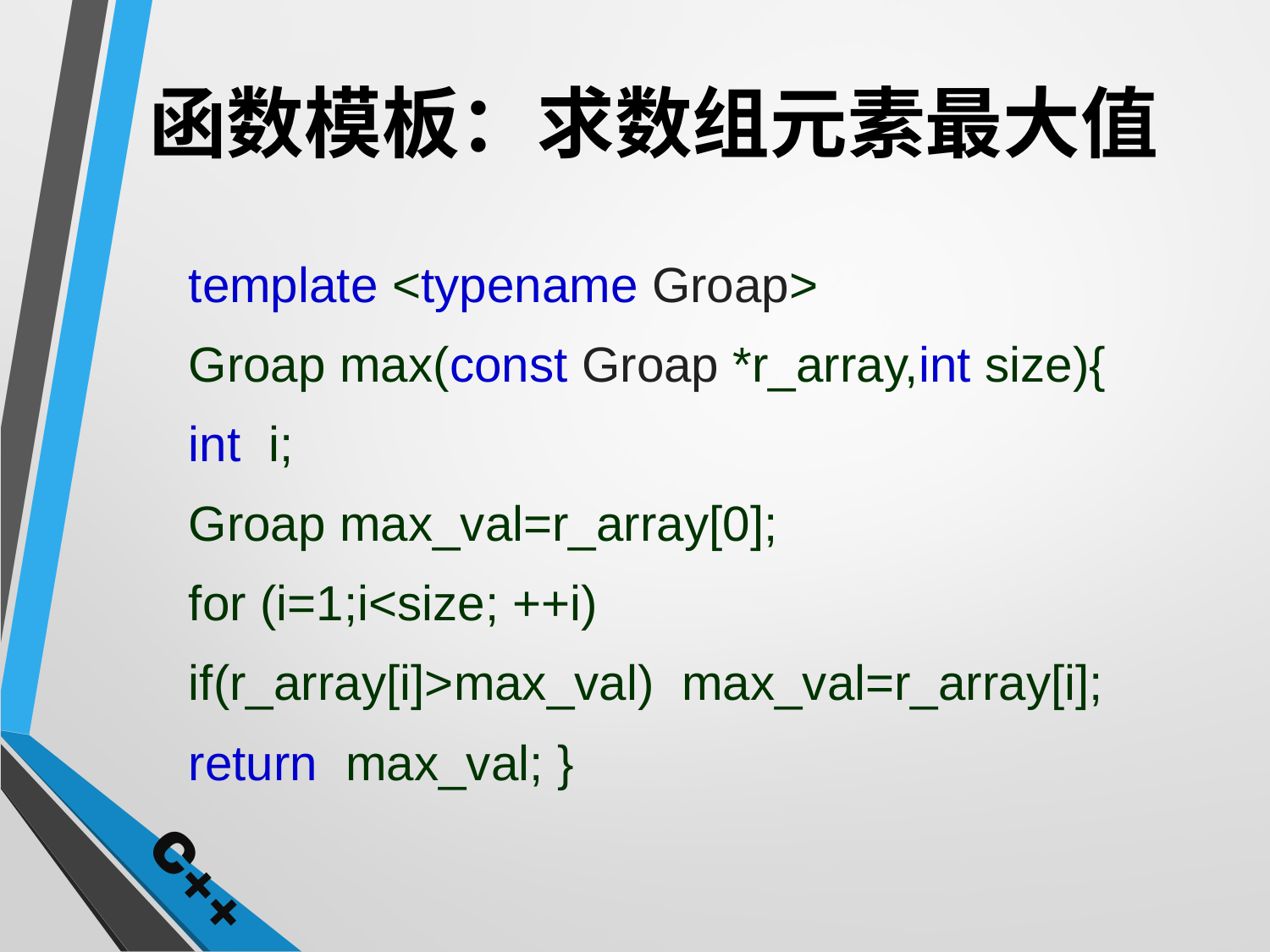

# 函数模板：求数组元素最大值
	template <typename Groap>
	Groap max(const Groap *r_array,int size){
	int  i;
	Groap max_val=r_array[0];
	for (i=1;i<size; ++i)
	if(r_array[i]>max_val)  max_val=r_array[i];
	return  max_val; }